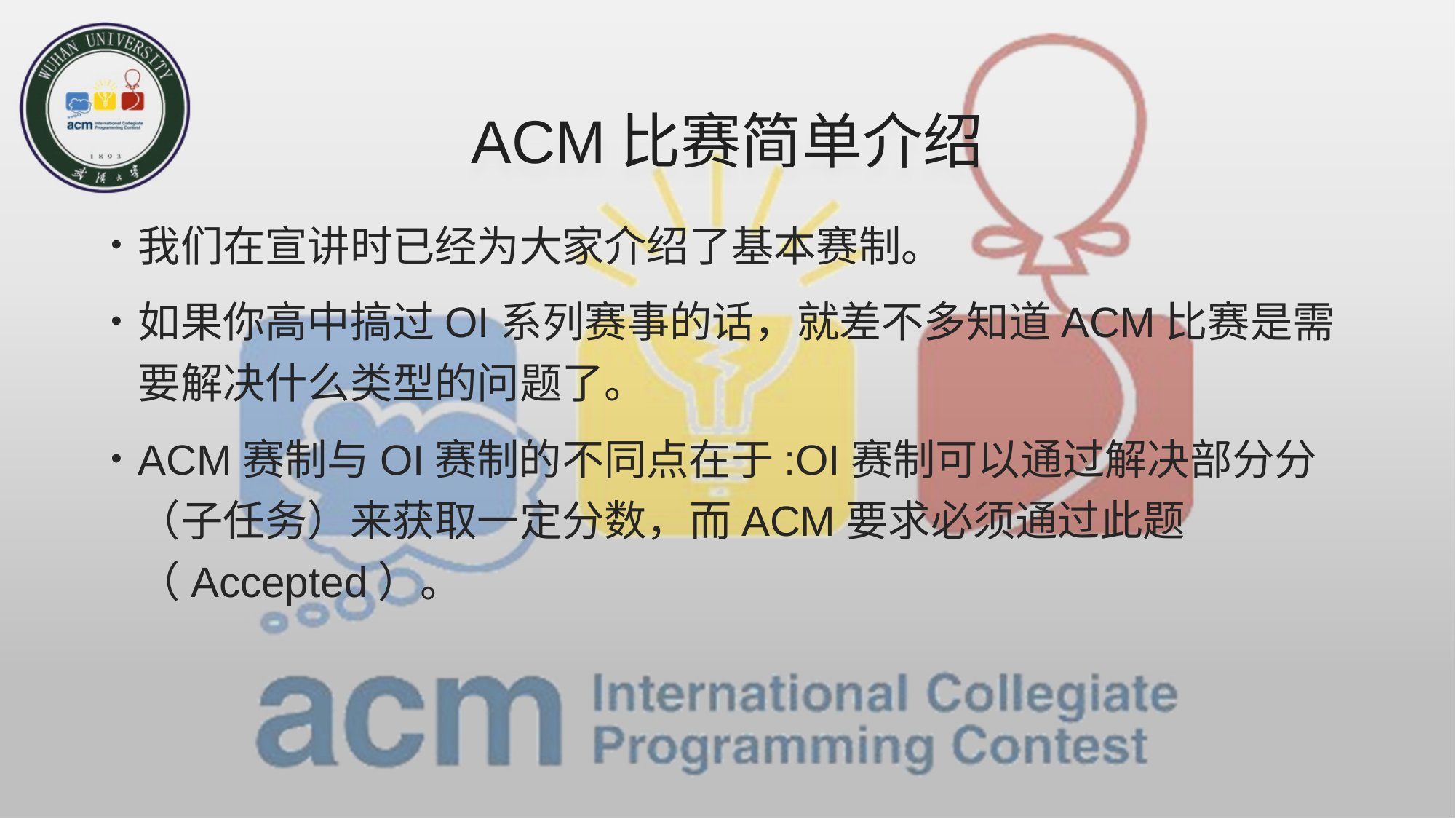

# ACM比赛简单介绍
我们在宣讲时已经为大家介绍了基本赛制。
如果你高中搞过OI系列赛事的话，就差不多知道ACM比赛是需要解决什么类型的问题了。
ACM赛制与OI赛制的不同点在于:OI赛制可以通过解决部分分（子任务）来获取一定分数，而ACM要求必须通过此题（Accepted）。